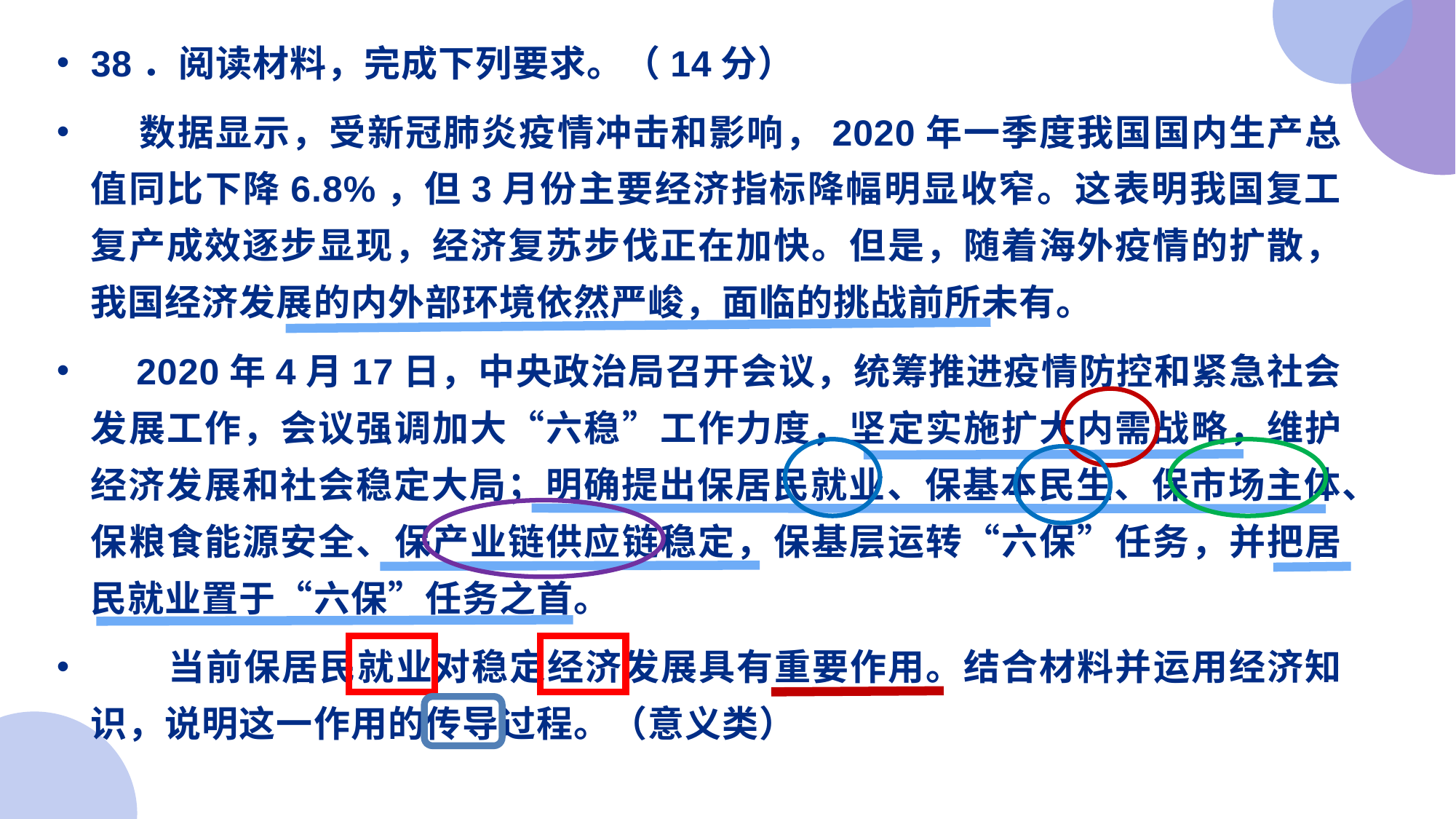

38．阅读材料，完成下列要求。（14分）
    数据显示，受新冠肺炎疫情冲击和影响，2020年一季度我国国内生产总值同比下降6.8%，但3月份主要经济指标降幅明显收窄。这表明我国复工复产成效逐步显现，经济复苏步伐正在加快。但是，随着海外疫情的扩散，我国经济发展的内外部环境依然严峻，面临的挑战前所未有。
    2020年4月17日，中央政治局召开会议，统筹推进疫情防控和紧急社会发展工作，会议强调加大“六稳”工作力度，坚定实施扩大内需战略，维护经济发展和社会稳定大局；明确提出保居民就业、保基本民生、保市场主体、保粮食能源安全、保产业链供应链稳定，保基层运转“六保”任务，并把居民就业置于“六保”任务之首。
       当前保居民就业对稳定经济发展具有重要作用。结合材料并运用经济知识，说明这一作用的传导过程。（意义类）